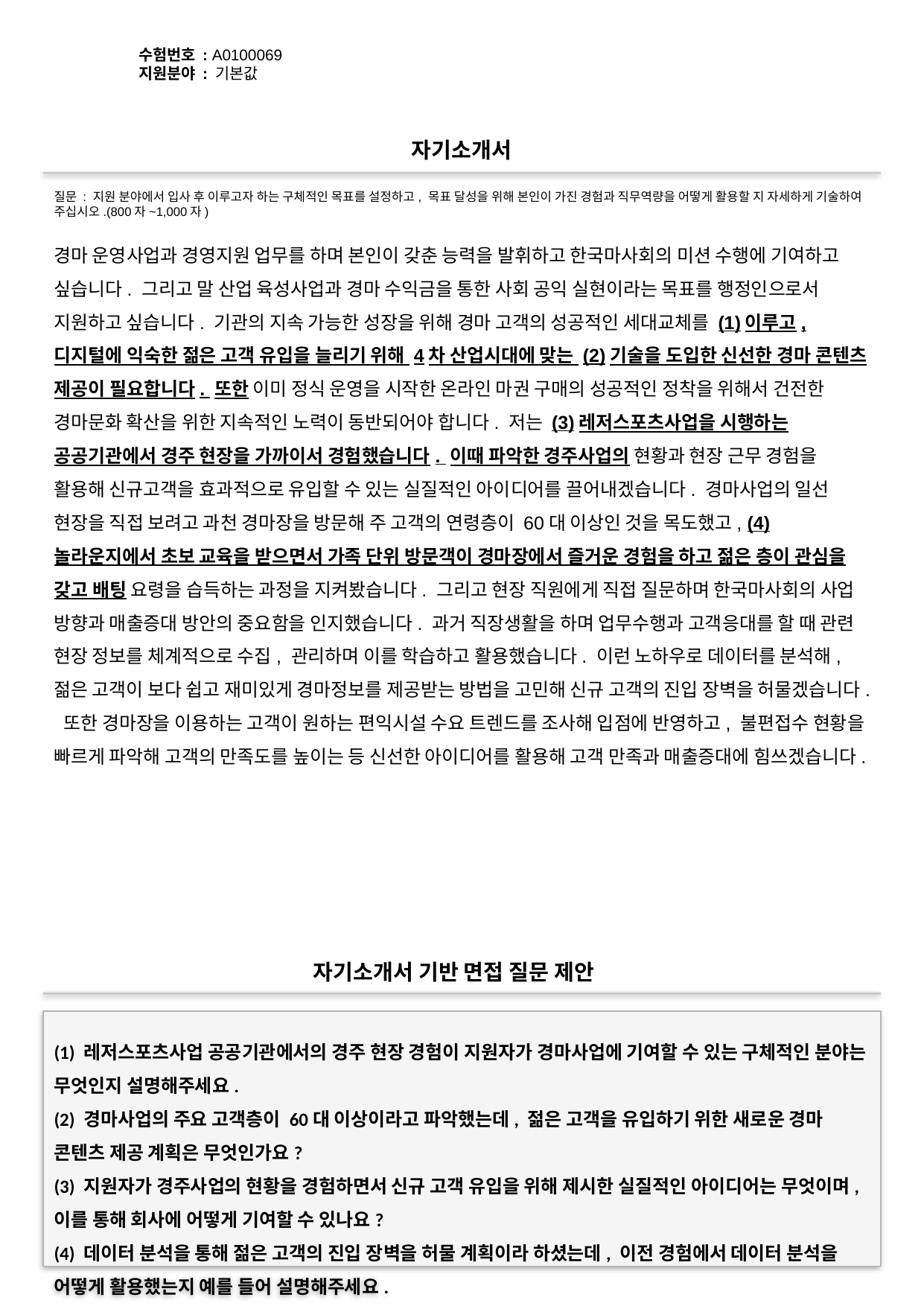

수험번호 : A0100069
지원분야 : 기본값
#

자기소개서

질문 : 지원 분야에서 입사 후 이루고자 하는 구체적인 목표를 설정하고, 목표 달성을 위해 본인이 가진 경험과 직무역량을 어떻게 활용할 지 자세하게 기술하여 주십시오.(800자~1,000자)

경마 운영사업과 경영지원 업무를 하며 본인이 갖춘 능력을 발휘하고 한국마사회의 미션 수행에 기여하고 싶습니다. 그리고 말 산업 육성사업과 경마 수익금을 통한 사회 공익 실현이라는 목표를 행정인으로서 지원하고 싶습니다. 기관의 지속 가능한 성장을 위해 경마 고객의 성공적인 세대교체를 (1)이루고, 디지털에 익숙한 젊은 고객 유입을 늘리기 위해 4차 산업시대에 맞는 (2)기술을 도입한 신선한 경마 콘텐츠 제공이 필요합니다. 또한 이미 정식 운영을 시작한 온라인 마권 구매의 성공적인 정착을 위해서 건전한 경마문화 확산을 위한 지속적인 노력이 동반되어야 합니다. 저는 (3)레저스포츠사업을 시행하는 공공기관에서 경주 현장을 가까이서 경험했습니다. 이때 파악한 경주사업의 현황과 현장 근무 경험을 활용해 신규고객을 효과적으로 유입할 수 있는 실질적인 아이디어를 끌어내겠습니다. 경마사업의 일선 현장을 직접 보려고 과천 경마장을 방문해 주 고객의 연령층이 60대 이상인 것을 목도했고, (4)놀라운지에서 초보 교육을 받으면서 가족 단위 방문객이 경마장에서 즐거운 경험을 하고 젊은 층이 관심을 갖고 배팅 요령을 습득하는 과정을 지켜봤습니다. 그리고 현장 직원에게 직접 질문하며 한국마사회의 사업 방향과 매출증대 방안의 중요함을 인지했습니다. 과거 직장생활을 하며 업무수행과 고객응대를 할 때 관련 현장 정보를 체계적으로 수집, 관리하며 이를 학습하고 활용했습니다. 이런 노하우로 데이터를 분석해, 젊은 고객이 보다 쉽고 재미있게 경마정보를 제공받는 방법을 고민해 신규 고객의 진입 장벽을 허물겠습니다. 또한 경마장을 이용하는 고객이 원하는 편익시설 수요 트렌드를 조사해 입점에 반영하고, 불편접수 현황을 빠르게 파악해 고객의 만족도를 높이는 등 신선한 아이디어를 활용해 고객 만족과 매출증대에 힘쓰겠습니다.

자기소개서 기반 면접 질문 제안

(1) 레저스포츠사업 공공기관에서의 경주 현장 경험이 지원자가 경마사업에 기여할 수 있는 구체적인 분야는 무엇인지 설명해주세요.
(2) 경마사업의 주요 고객층이 60대 이상이라고 파악했는데, 젊은 고객을 유입하기 위한 새로운 경마 콘텐츠 제공 계획은 무엇인가요?
(3) 지원자가 경주사업의 현황을 경험하면서 신규 고객 유입을 위해 제시한 실질적인 아이디어는 무엇이며, 이를 통해 회사에 어떻게 기여할 수 있나요?
(4) 데이터 분석을 통해 젊은 고객의 진입 장벽을 허물 계획이라 하셨는데, 이전 경험에서 데이터 분석을 어떻게 활용했는지 예를 들어 설명해주세요.